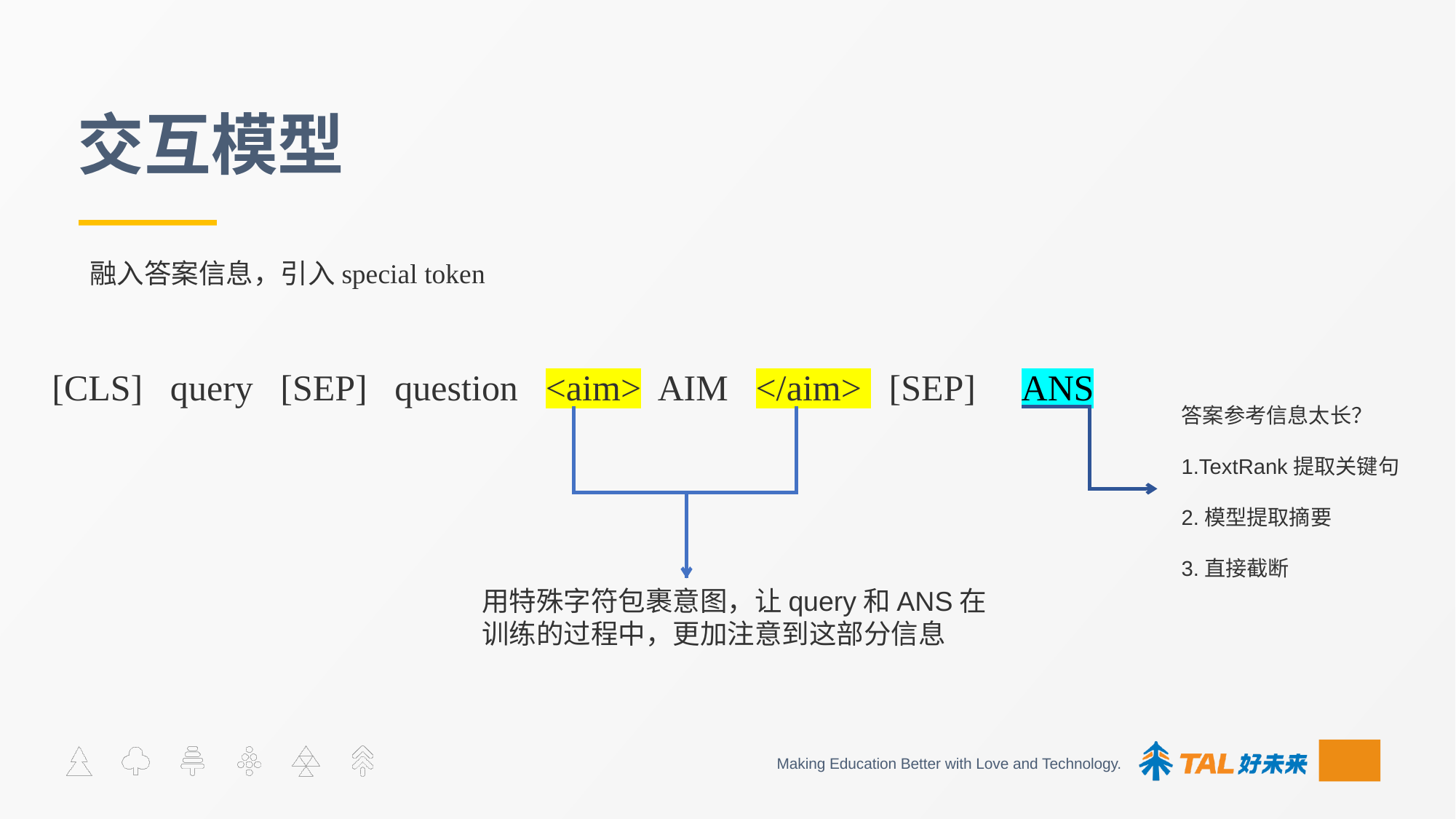

# 交互模型

融入答案信息，引入special token
[CLS]   query   [SEP]   question   <aim>  AIM   </aim>   [SEP]     ANS
答案参考信息太长？

1.TextRank提取关键句

2.模型提取摘要

3.直接截断
用特殊字符包裹意图，让query和ANS在训练的过程中，更加注意到这部分信息